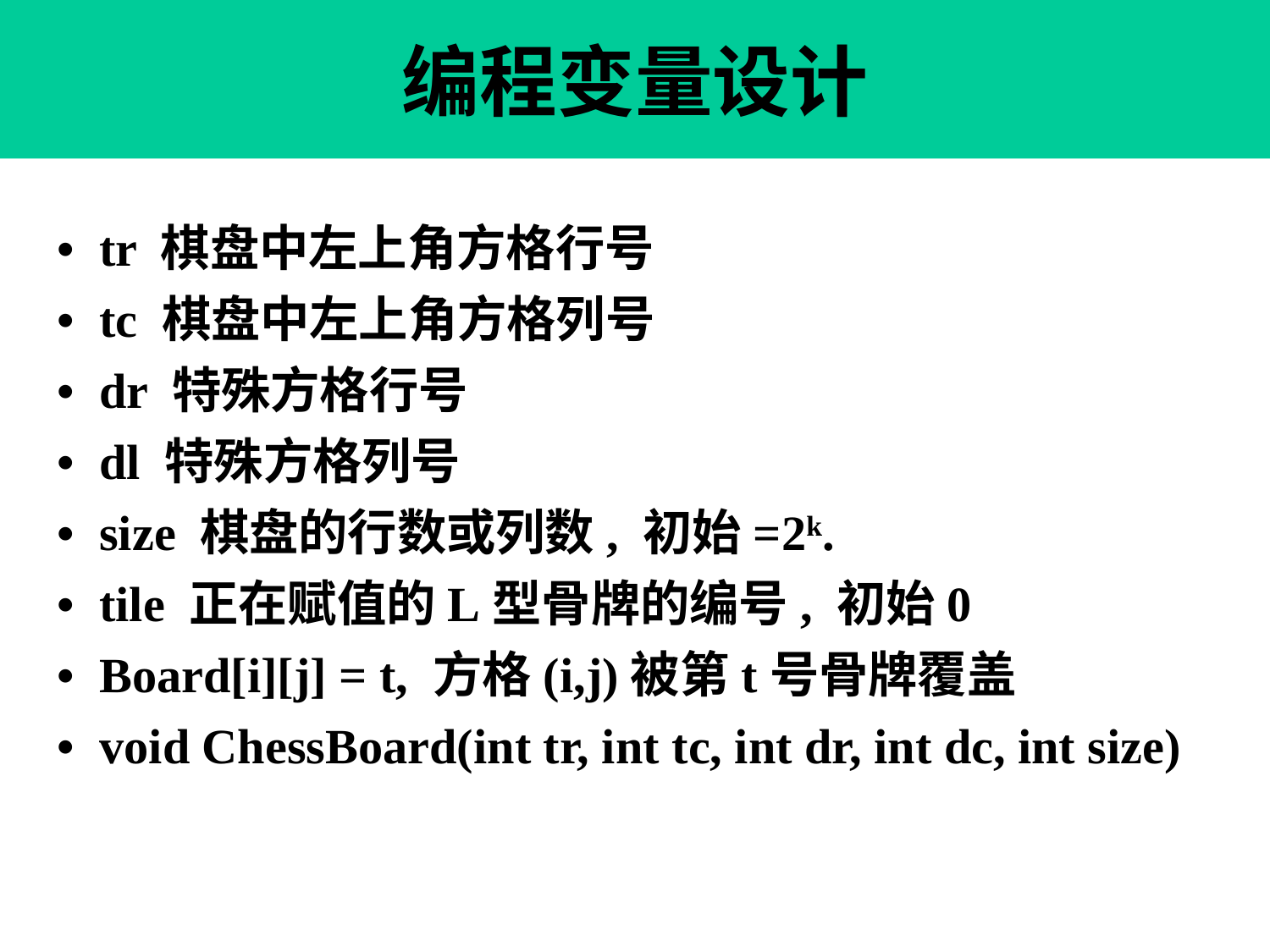

编程变量设计
•  tr 棋盘中左上角方格行号
•  tc 棋盘中左上角方格列号
•  dr 特殊方格行号
•  dl 特殊方格列号
•  size 棋盘的行数或列数, 初始=2k.
•  tile 正在赋值的L型骨牌的编号, 初始0
•  Board[i][j] = t, 方格(i,j)被第t号骨牌覆盖
•  void ChessBoard(int tr, int tc, int dr, int dc, int size)